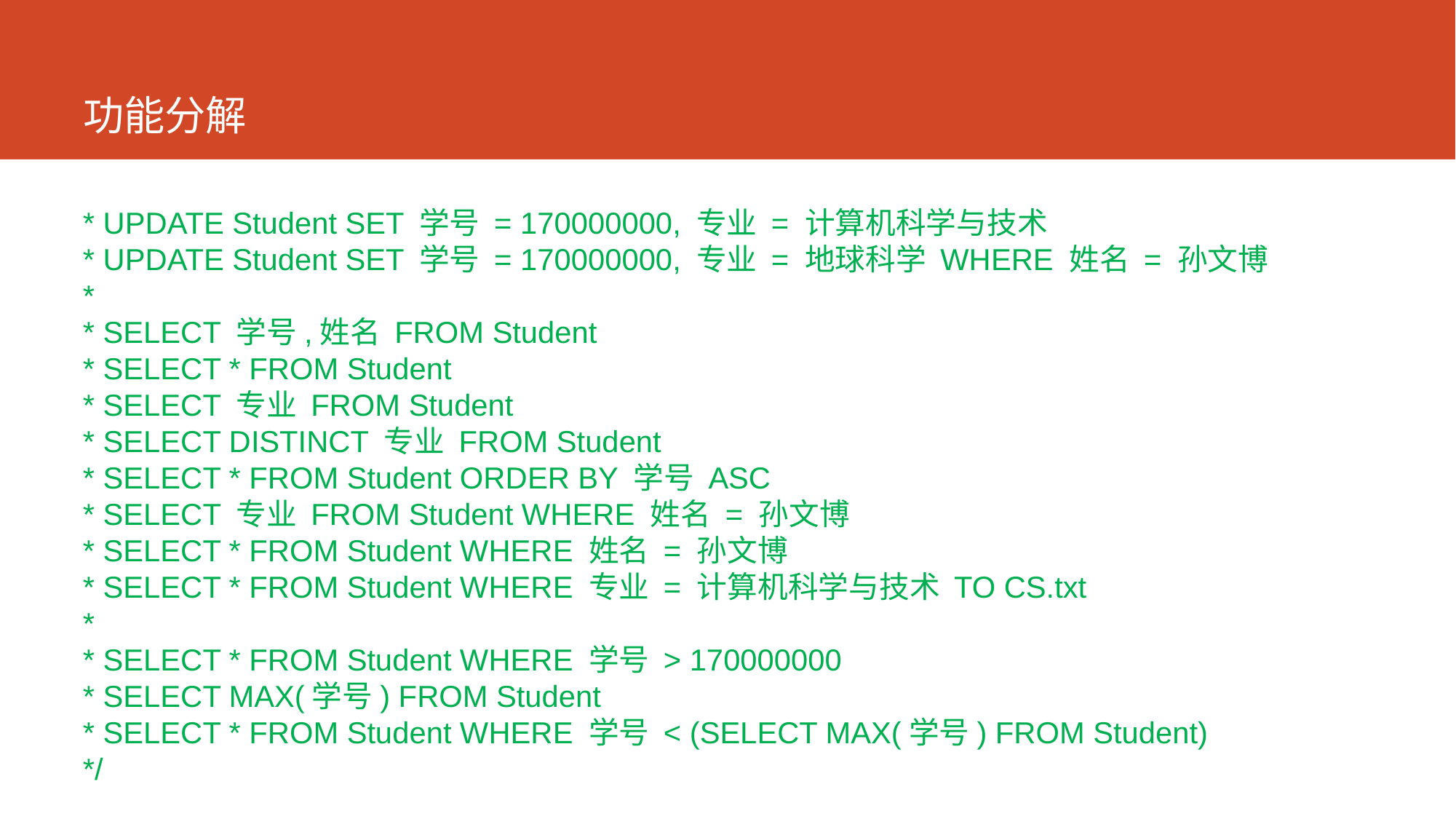

# 功能分解
* UPDATE Student SET 学号 = 170000000, 专业 = 计算机科学与技术
* UPDATE Student SET 学号 = 170000000, 专业 = 地球科学 WHERE 姓名 = 孙文博
*
* SELECT 学号,姓名 FROM Student
* SELECT * FROM Student
* SELECT 专业 FROM Student
* SELECT DISTINCT 专业 FROM Student
* SELECT * FROM Student ORDER BY 学号 ASC
* SELECT 专业 FROM Student WHERE 姓名 = 孙文博
* SELECT * FROM Student WHERE 姓名 = 孙文博
* SELECT * FROM Student WHERE 专业 = 计算机科学与技术 TO CS.txt
*
* SELECT * FROM Student WHERE 学号 > 170000000
* SELECT MAX(学号) FROM Student
* SELECT * FROM Student WHERE 学号 < (SELECT MAX(学号) FROM Student)
*/